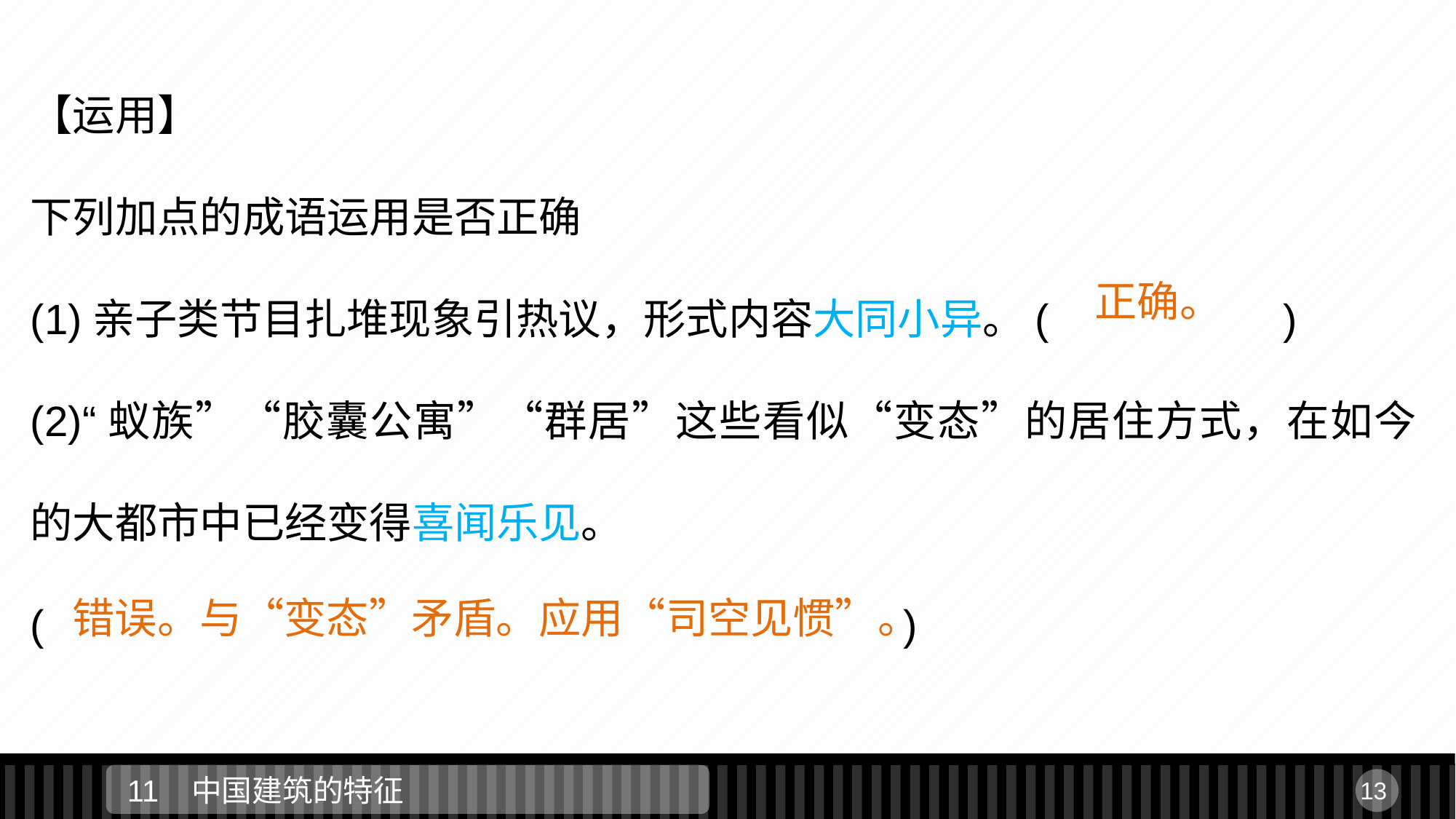

【运用】
下列加点的成语运用是否正确
(1)亲子类节目扎堆现象引热议，形式内容大同小异。(　		　)
(2)“蚁族”“胶囊公寓”“群居”这些看似“变态”的居住方式，在如今的大都市中已经变得喜闻乐见。
(								)
正确。
错误。与“变态”矛盾。应用“司空见惯”。